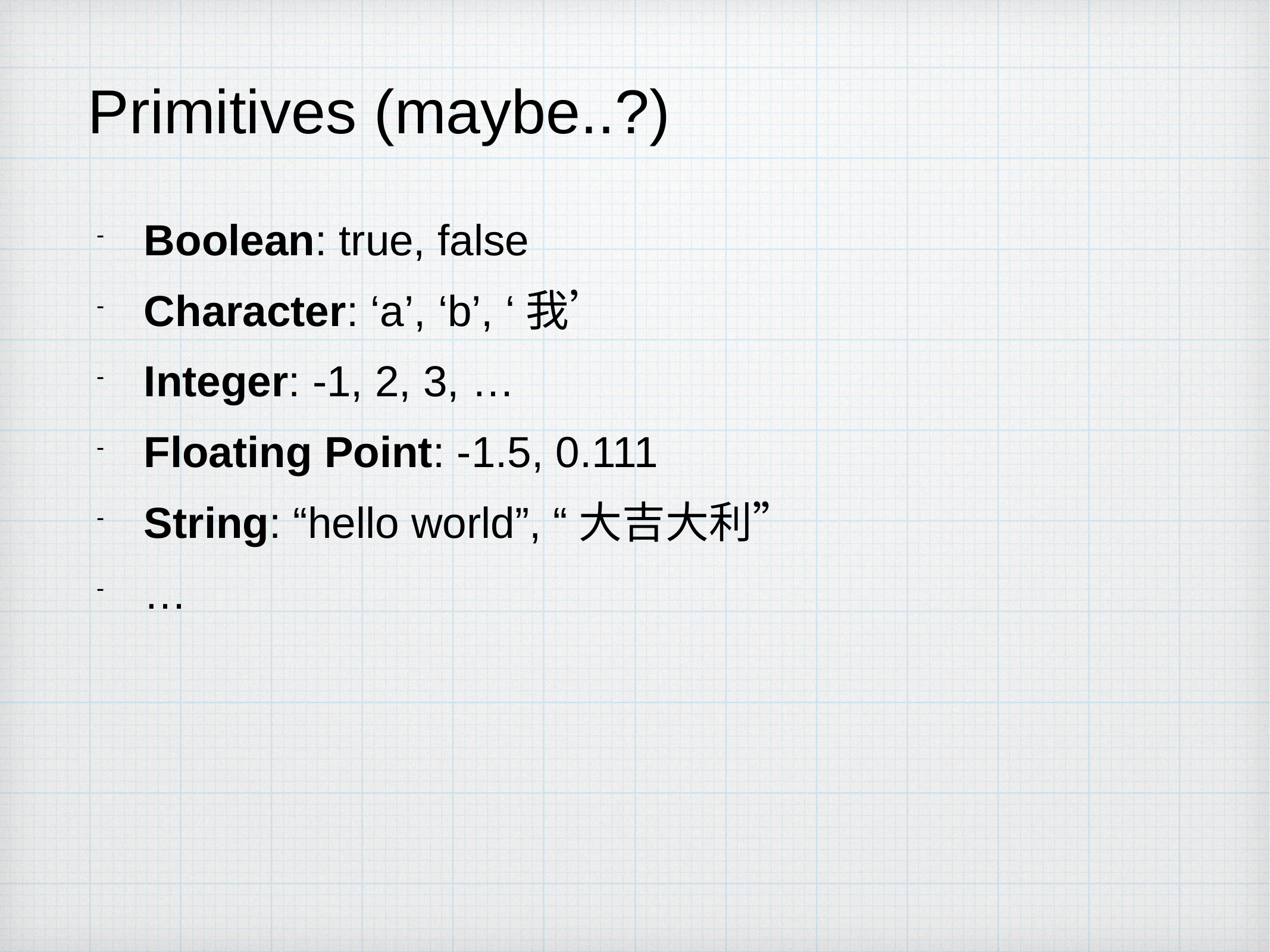

# Primitives (maybe..?)
Boolean: true, false
Character: ‘a’, ‘b’, ‘我’
Integer: -1, 2, 3, …
Floating Point: -1.5, 0.111
String: “hello world”, “大吉大利”
…
11